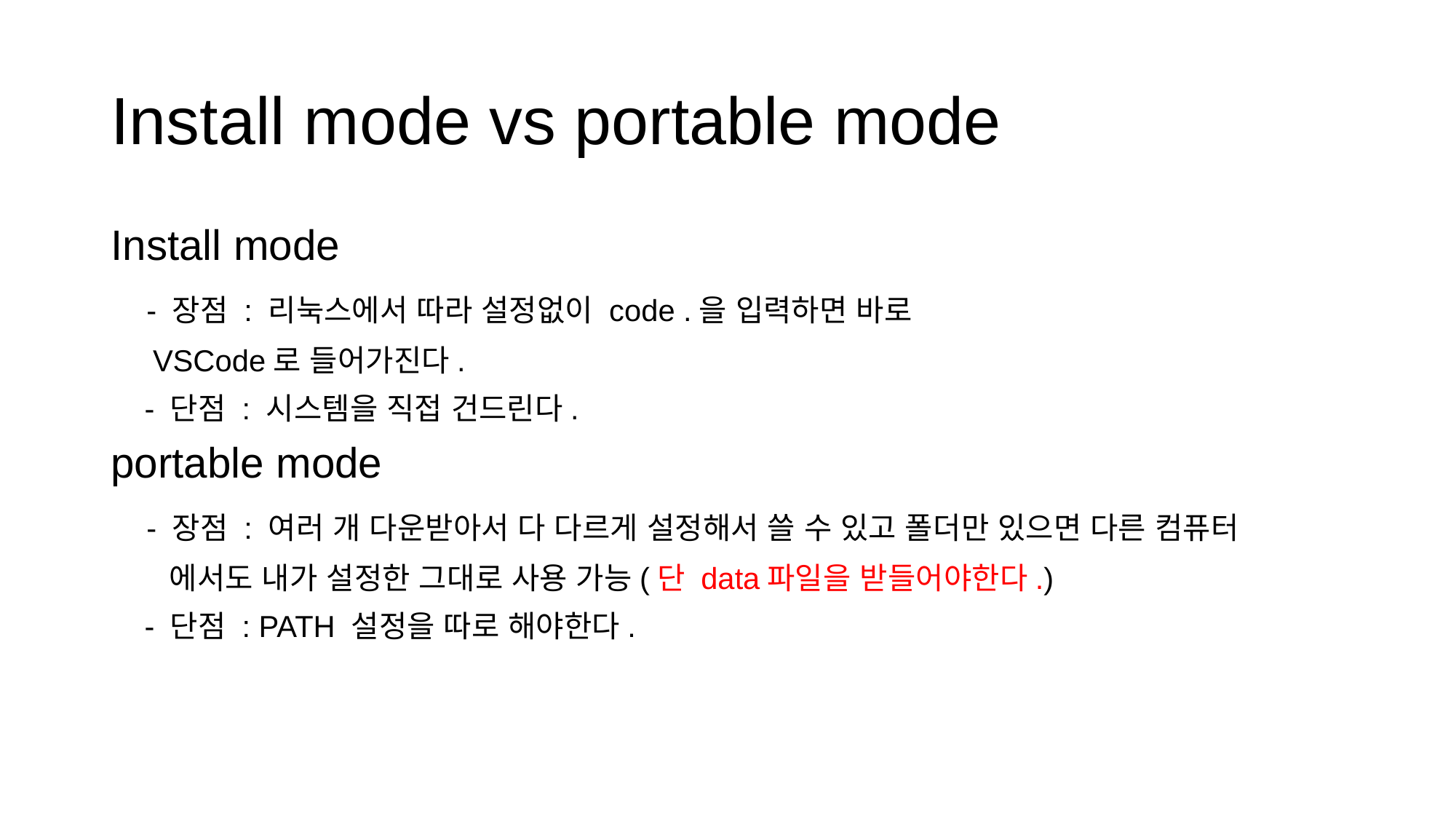

# Install mode vs portable mode
Install mode
   - 장점 : 리눅스에서 따라 설정없이 code .을 입력하면 바로
     VSCode로 들어가진다.
    - 단점 : 시스템을 직접 건드린다.
portable mode
   - 장점 : 여러 개 다운받아서 다 다르게 설정해서 쓸 수 있고 폴더만 있으면 다른 컴퓨터
      에서도 내가 설정한 그대로 사용 가능(단 data파일을 받들어야한다.)
    - 단점 : PATH 설정을 따로 해야한다.